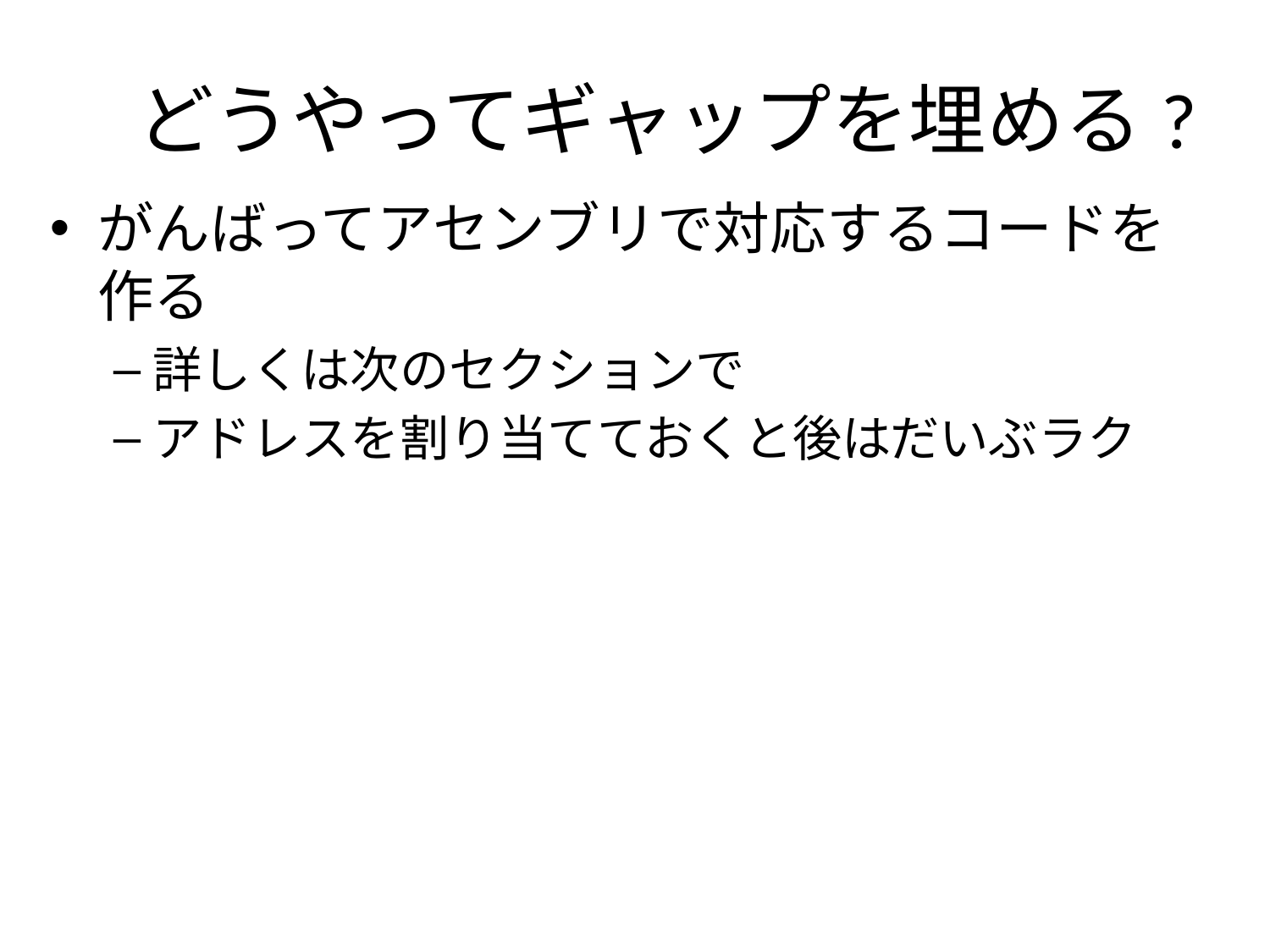

# どうやってギャップを埋める?
がんばってアセンブリで対応するコードを作る
詳しくは次のセクションで
アドレスを割り当てておくと後はだいぶラク